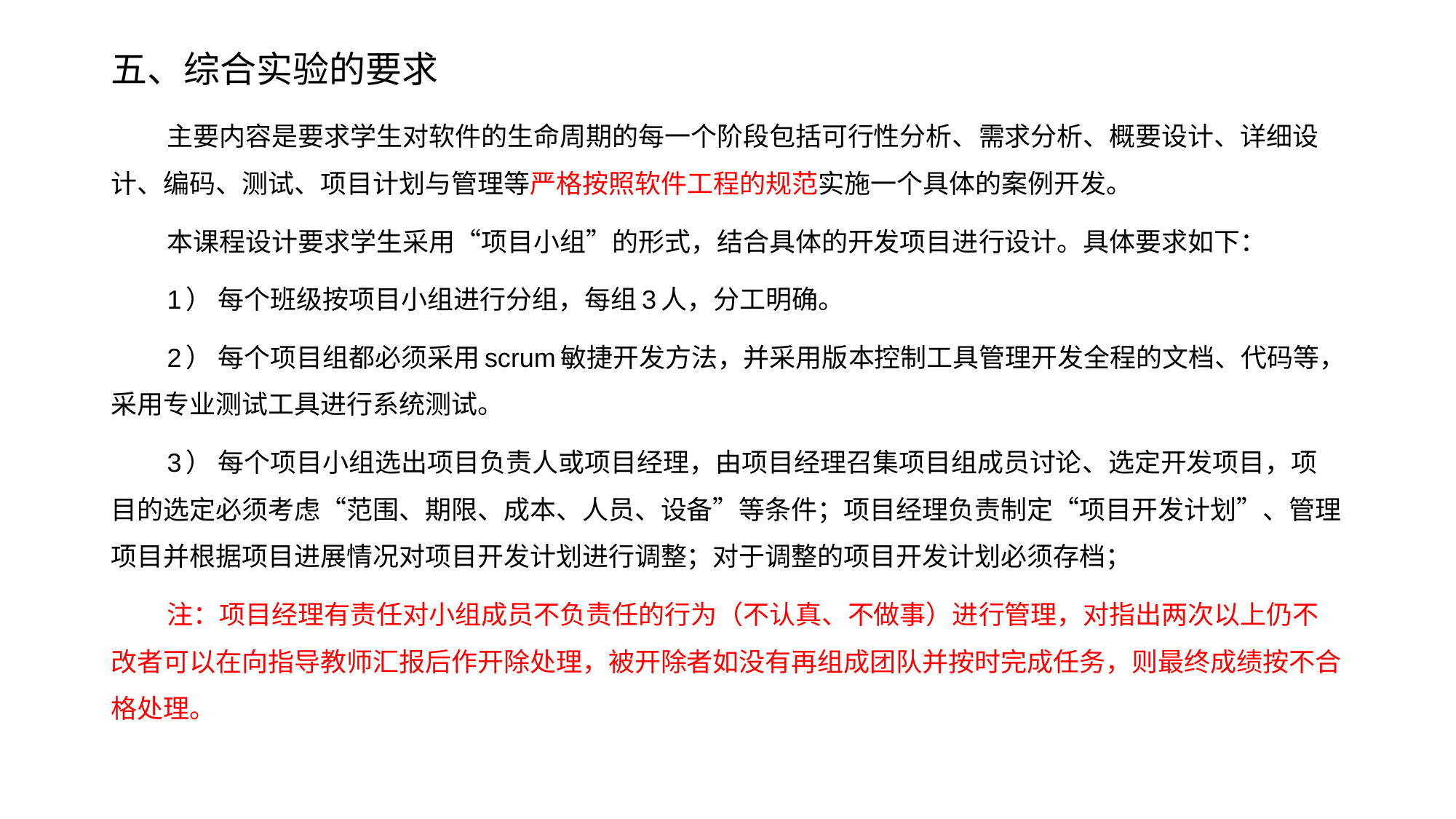

# 五、综合实验的要求
主要内容是要求学生对软件的生命周期的每一个阶段包括可行性分析、需求分析、概要设计、详细设计、编码、测试、项目计划与管理等严格按照软件工程的规范实施一个具体的案例开发。
本课程设计要求学生采用“项目小组”的形式，结合具体的开发项目进行设计。具体要求如下：
1） 每个班级按项目小组进行分组，每组3人，分工明确。
2） 每个项目组都必须采用scrum敏捷开发方法，并采用版本控制工具管理开发全程的文档、代码等，采用专业测试工具进行系统测试。
3） 每个项目小组选出项目负责人或项目经理，由项目经理召集项目组成员讨论、选定开发项目，项目的选定必须考虑“范围、期限、成本、人员、设备”等条件；项目经理负责制定“项目开发计划”、管理项目并根据项目进展情况对项目开发计划进行调整；对于调整的项目开发计划必须存档；
注：项目经理有责任对小组成员不负责任的行为（不认真、不做事）进行管理，对指出两次以上仍不改者可以在向指导教师汇报后作开除处理，被开除者如没有再组成团队并按时完成任务，则最终成绩按不合格处理。